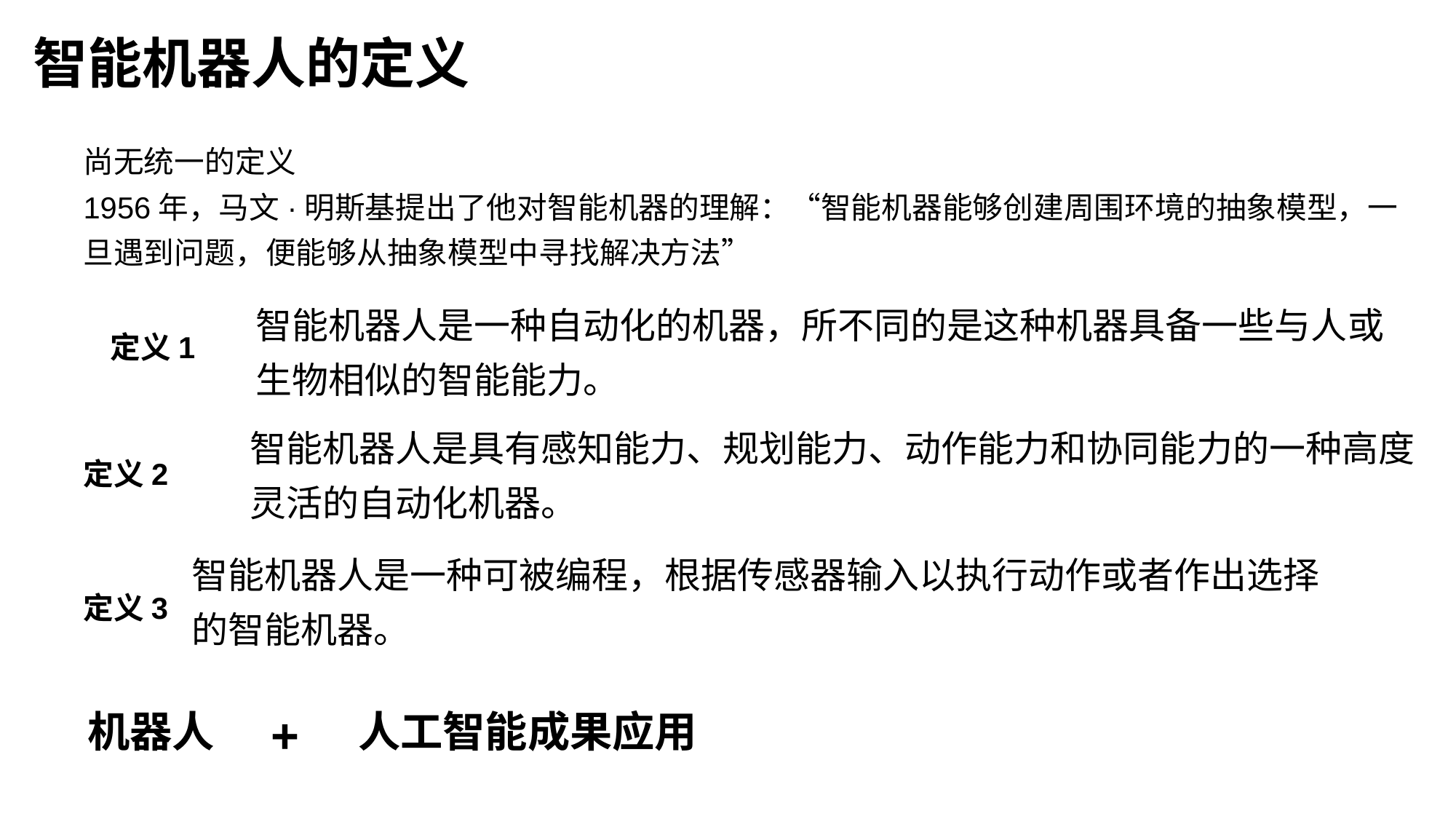

智能机器人的定义

尚无统一的定义
1956年，马文·明斯基提出了他对智能机器的理解：“智能机器能够创建周围环境的抽象模型，一旦遇到问题，便能够从抽象模型中寻找解决方法”
智能机器人是一种自动化的机器，所不同的是这种机器具备一些与人或生物相似的智能能力。
定义1
智能机器人是具有感知能力、规划能力、动作能力和协同能力的一种高度灵活的自动化机器。
定义2
智能机器人是一种可被编程，根据传感器输入以执行动作或者作出选择的智能机器。
定义3
机器人
+
人工智能成果应用